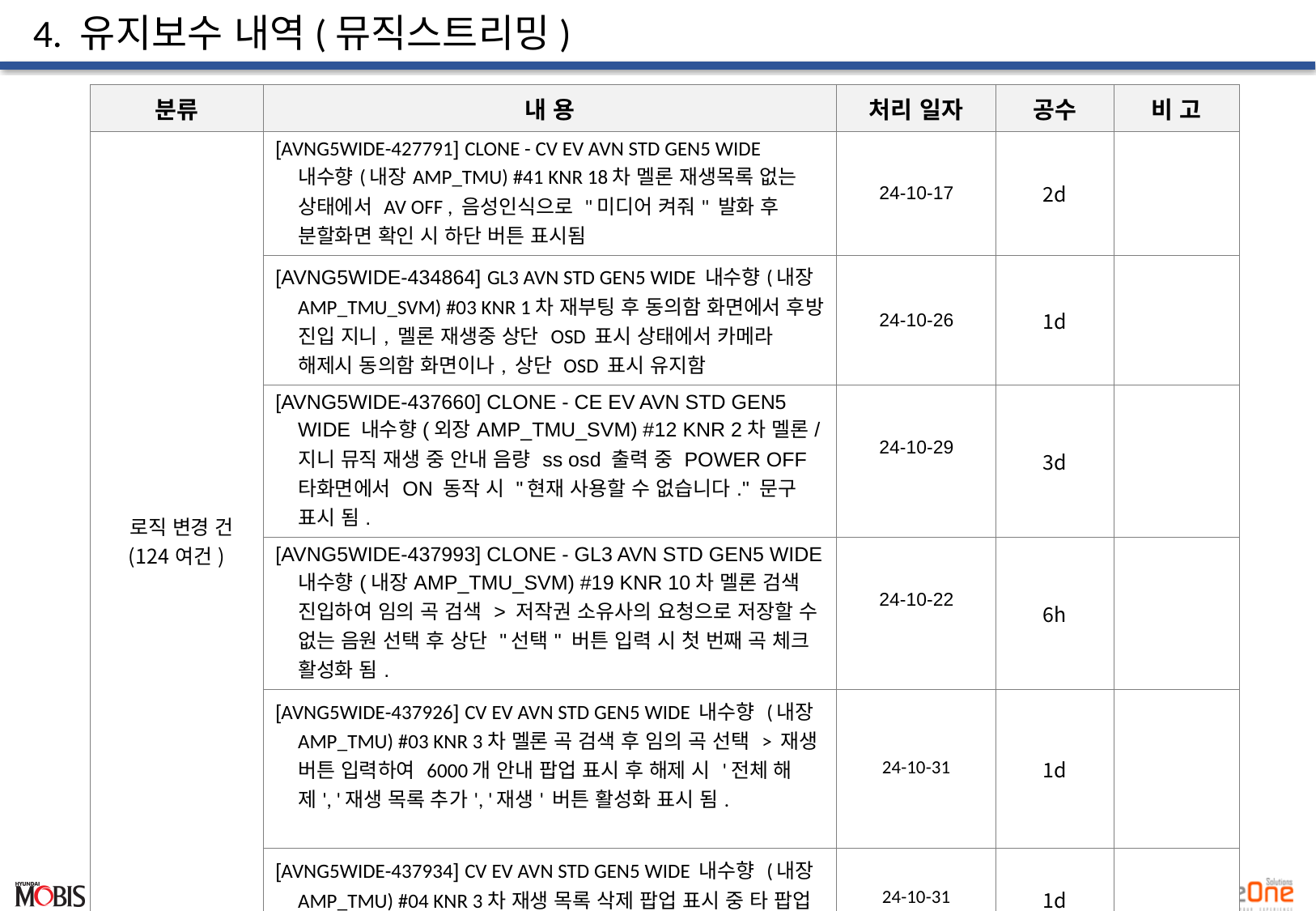

# 4. 유지보수 내역(뮤직스트리밍)
| 분류 | 내 용 | 처리 일자 | 공수 | 비 고 |
| --- | --- | --- | --- | --- |
| 로직 변경 건 (124여건) | [AVNG5WIDE-427791] CLONE - CV EV AVN STD GEN5 WIDE 내수향(내장AMP\_TMU) #41 KNR 18차 멜론 재생목록 없는 상태에서 AV OFF , 음성인식으로 "미디어 켜줘" 발화 후 분할화면 확인 시 하단 버튼 표시됨 | 24-10-17 | 2d |  |
|  | [AVNG5WIDE-434864] GL3 AVN STD GEN5 WIDE 내수향(내장AMP\_TMU\_SVM) #03 KNR 1차 재부팅 후 동의함 화면에서 후방 진입 지니, 멜론 재생중 상단 OSD 표시 상태에서 카메라 해제시 동의함 화면이나, 상단 OSD 표시 유지함 | 24-10-26 | 1d |  |
|  | [AVNG5WIDE-437660] CLONE - CE EV AVN STD GEN5 WIDE 내수향(외장AMP\_TMU\_SVM) #12 KNR 2차 멜론/ 지니 뮤직 재생 중 안내 음량 ss osd 출력 중 POWER OFF 타화면에서 ON 동작 시 "현재 사용할 수 없습니다." 문구 표시 됨. | 24-10-29 | 3d |  |
|  | [AVNG5WIDE-437993] CLONE - GL3 AVN STD GEN5 WIDE 내수향(내장AMP\_TMU\_SVM) #19 KNR 10차 멜론 검색 진입하여 임의 곡 검색 > 저작권 소유사의 요청으로 저장할 수 없는 음원 선택 후 상단 "선택" 버튼 입력 시 첫 번째 곡 체크 활성화 됨. | 24-10-22 | 6h |  |
|  | [AVNG5WIDE-437926] CV EV AVN STD GEN5 WIDE 내수향 (내장AMP\_TMU) #03 KNR 3차 멜론 곡 검색 후 임의 곡 선택 > 재생 버튼 입력하여 6000개 안내 팝업 표시 후 해제 시 '전체 해제', '재생 목록 추가', '재생' 버튼 활성화 표시 됨. | 24-10-31 | 1d |  |
|  | [AVNG5WIDE-437934] CV EV AVN STD GEN5 WIDE 내수향 (내장AMP\_TMU) #04 KNR 3차 재생 목록 삭제 팝업 표시 중 타 팝업 출력 시 삭제 되었으나 상단 변경 안 됨. | 24-10-31 | 1d |  |
25년도 표준형 5세대 WIDE_WIDE NH AVN 뮤직스트리밍 유지보수